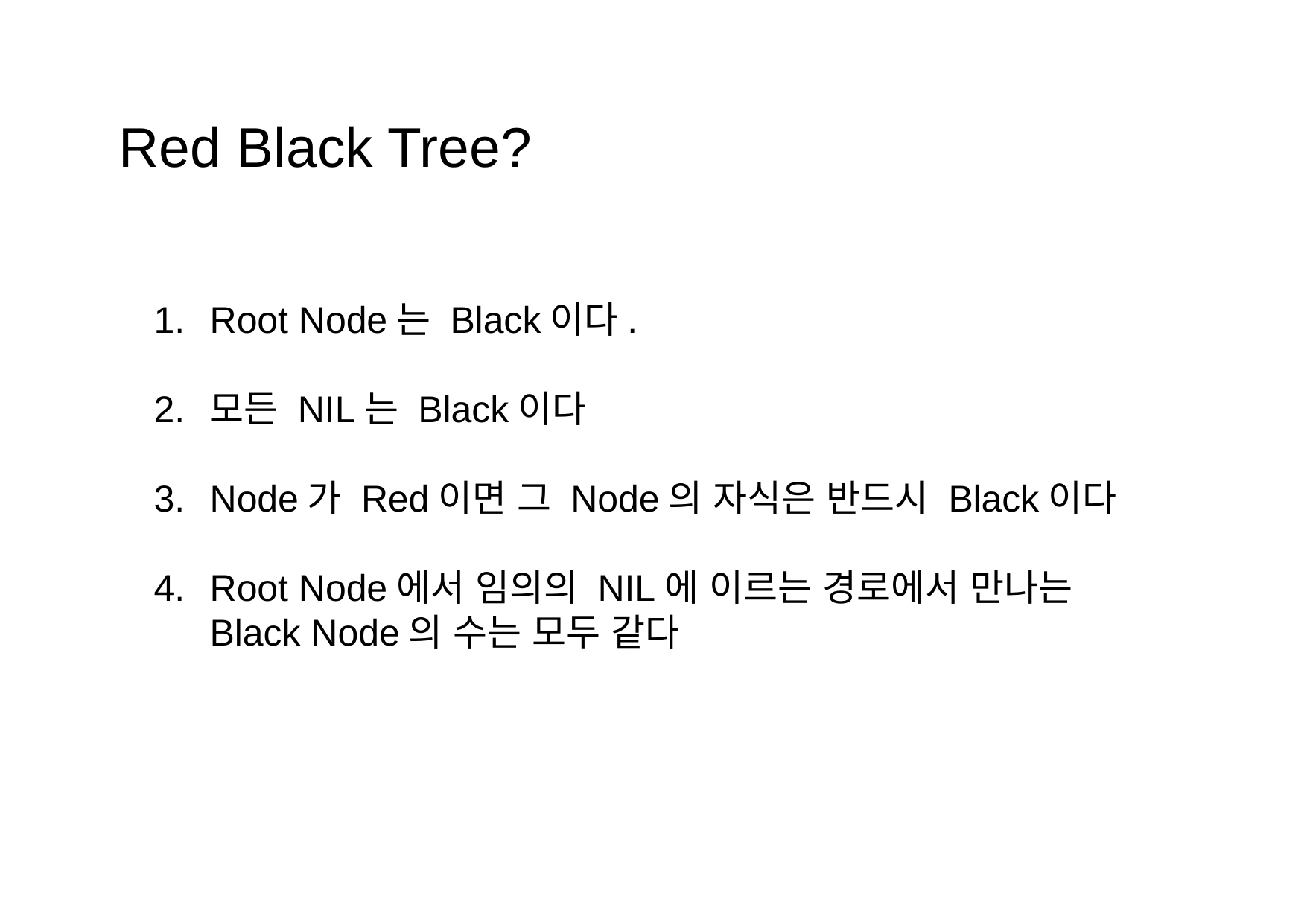

Red Black Tree?

Root Node는 Black이다.

모든 NIL는 Black이다

Node가 Red이면 그 Node의 자식은 반드시 Black이다

Root Node에서 임의의 NIL에 이르는 경로에서 만나는 Black Node의 수는 모두 같다